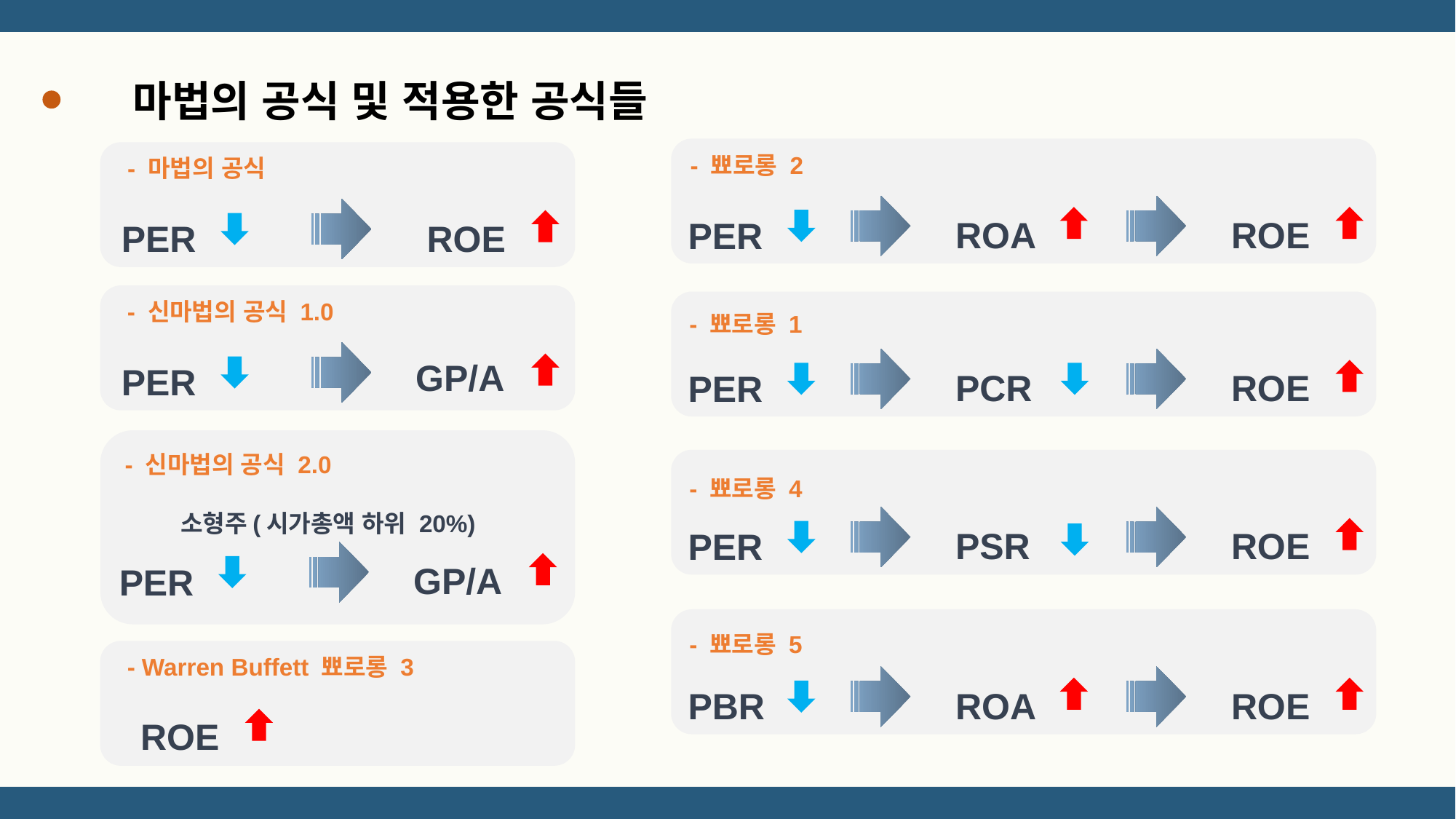

마법의 공식 및 적용한 공식들

- 뾰로롱 2
- 마법의 공식
ROA
ROE
PER
ROE
PER

- 신마법의 공식 1.0

- 뾰로롱 1
GP/A
PER
PCR
ROE
PER

- 신마법의 공식 2.0

- 뾰로롱 4
소형주(시가총액 하위 20%)
PSR
ROE
PER

GP/A
PER

- 뾰로롱 5

- Warren Buffett 뾰로롱 3
ROA
ROE
PBR

ROE